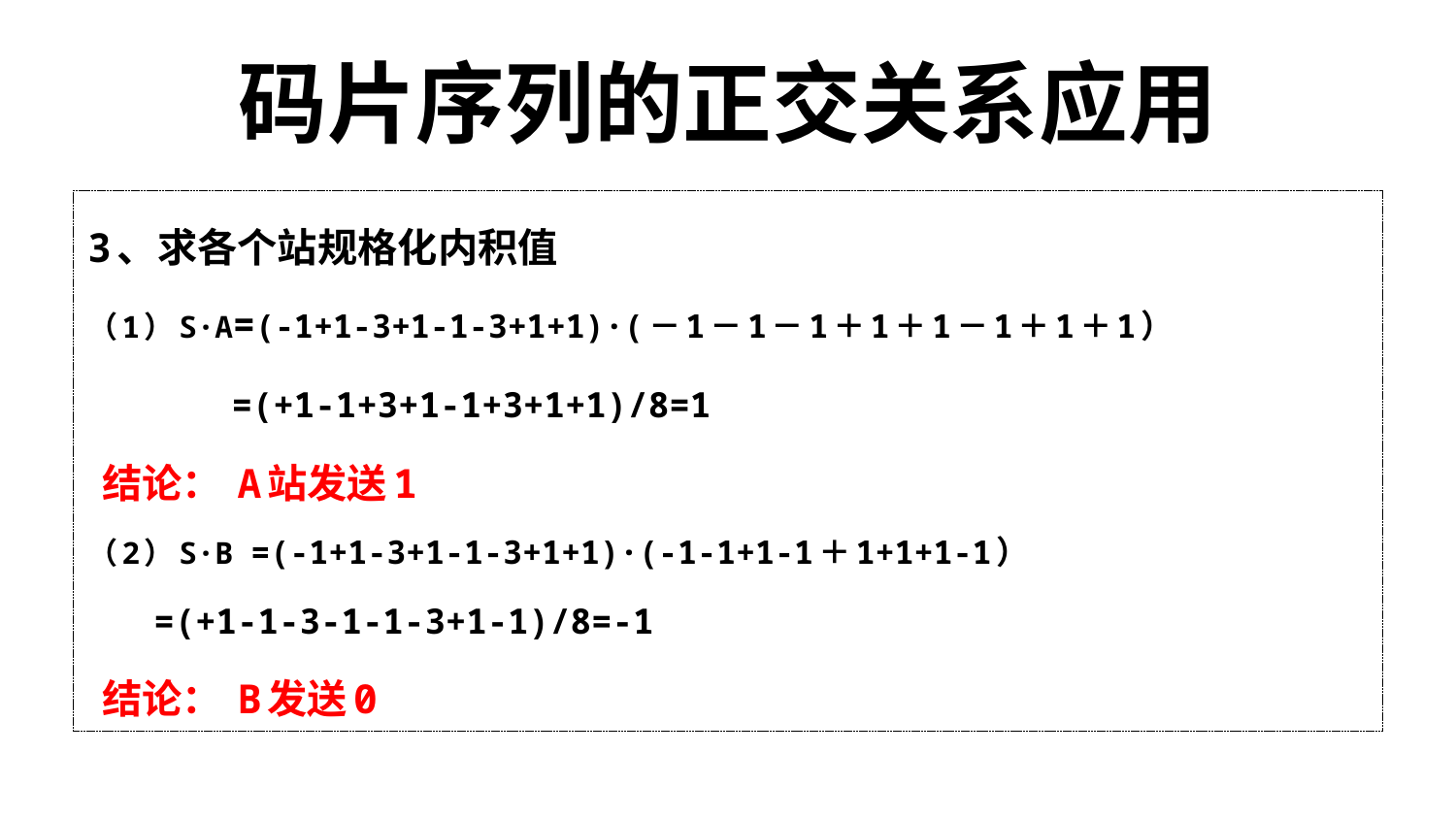

# 码片序列的正交关系应用
3、求各个站规格化内积值
（1）S·A=(-1+1-3+1-1-3+1+1)·(－1－1－1＋1＋1－1＋1＋1）
      =(+1-1+3+1-1+3+1+1)/8=1
 结论： A站发送1
（2）S·B =(-1+1-3+1-1-3+1+1)·(-1-1+1-1＋1+1+1-1）
		 =(+1-1-3-1-1-3+1-1)/8=-1
 结论： B发送0